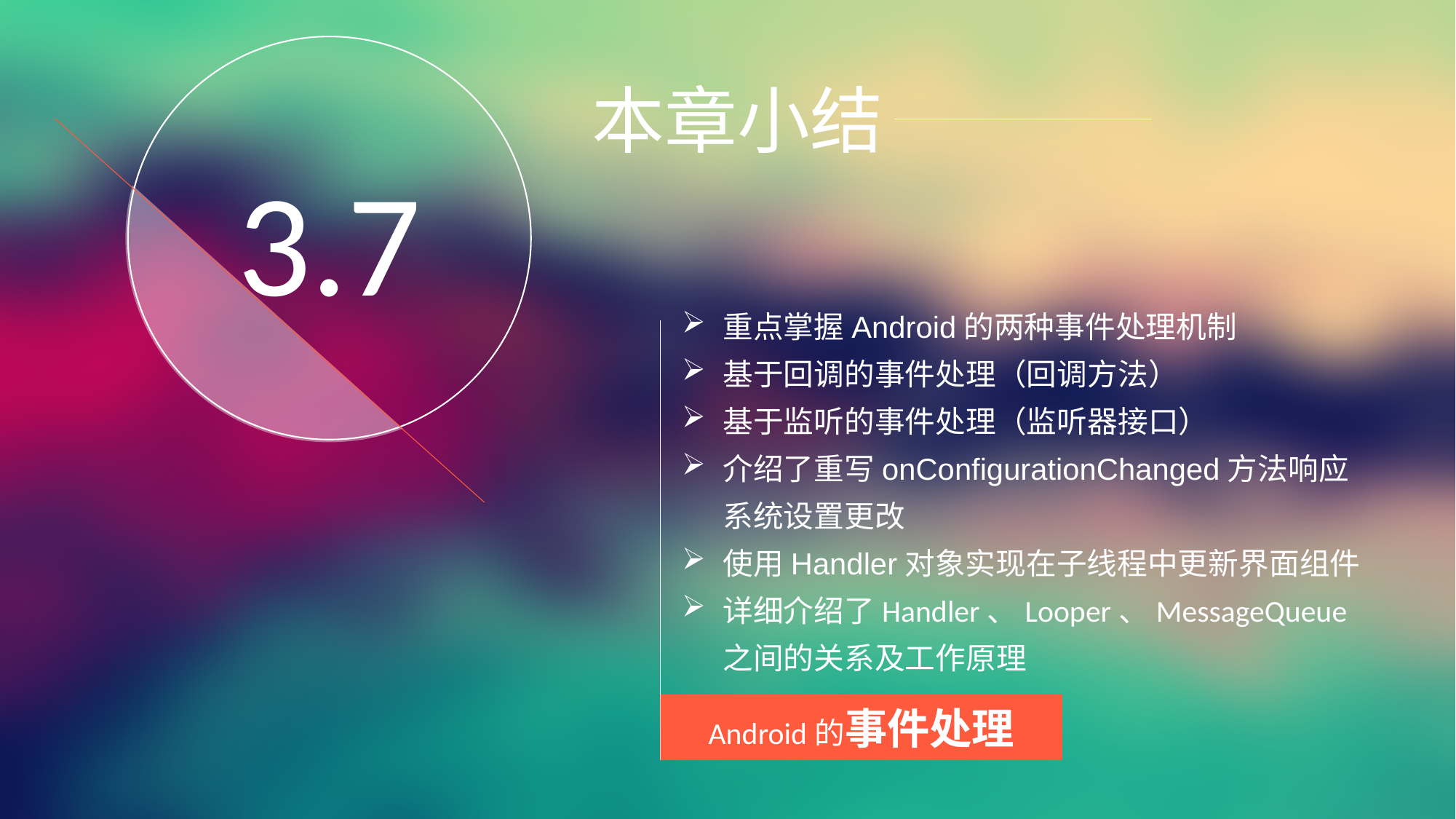

3.7
本章小结
重点掌握Android的两种事件处理机制
基于回调的事件处理（回调方法）
基于监听的事件处理（监听器接口）
介绍了重写onConfigurationChanged方法响应系统设置更改
使用Handler对象实现在子线程中更新界面组件
详细介绍了Handler、Looper、MessageQueue之间的关系及工作原理
Android的事件处理